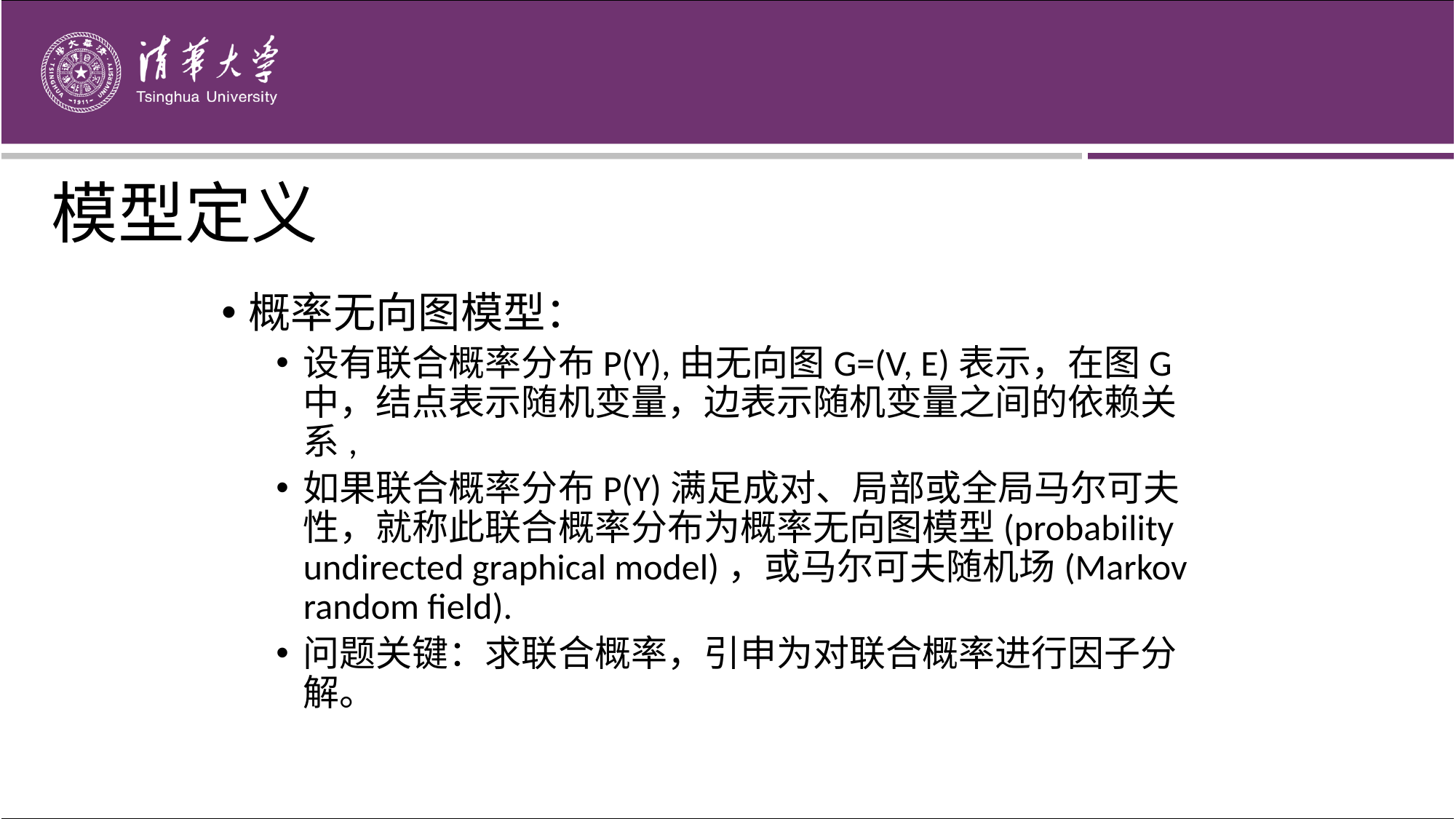

# 模型定义
概率无向图模型：
设有联合概率分布P(Y),由无向图G=(V, E)表示，在图G中，结点表示随机变量，边表示随机变量之间的依赖关系,
如果联合概率分布P(Y)满足成对、局部或全局马尔可夫性，就称此联合概率分布为概率无向图模型(probability undirected graphical model)，或马尔可夫随机场(Markov random field).
问题关键：求联合概率，引申为对联合概率进行因子分解。